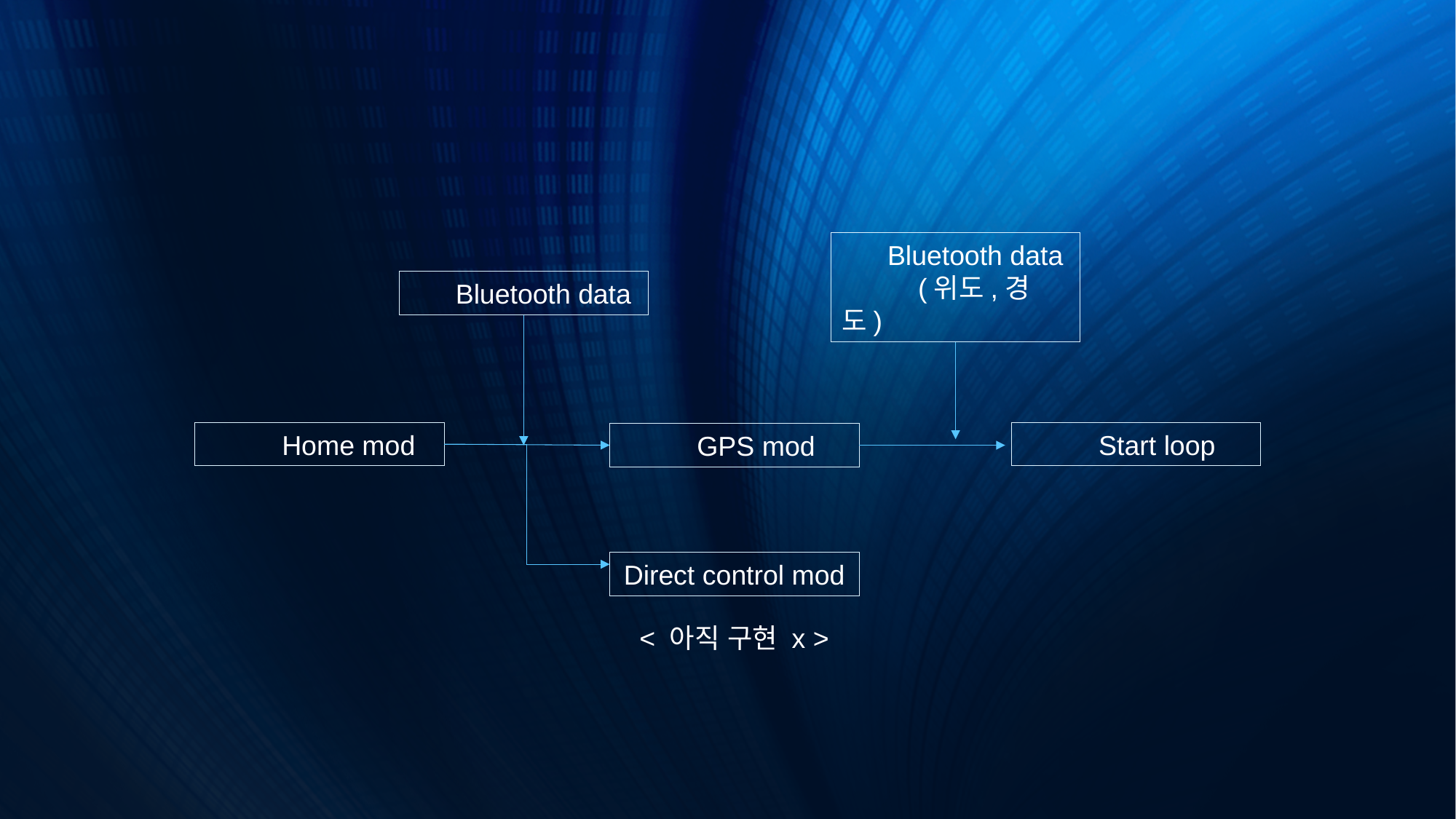

Bluetooth data
          (위도,경도)
      Bluetooth data
          Home mod
          Start loop
          GPS mod
Direct control mod
< 아직 구현 x >